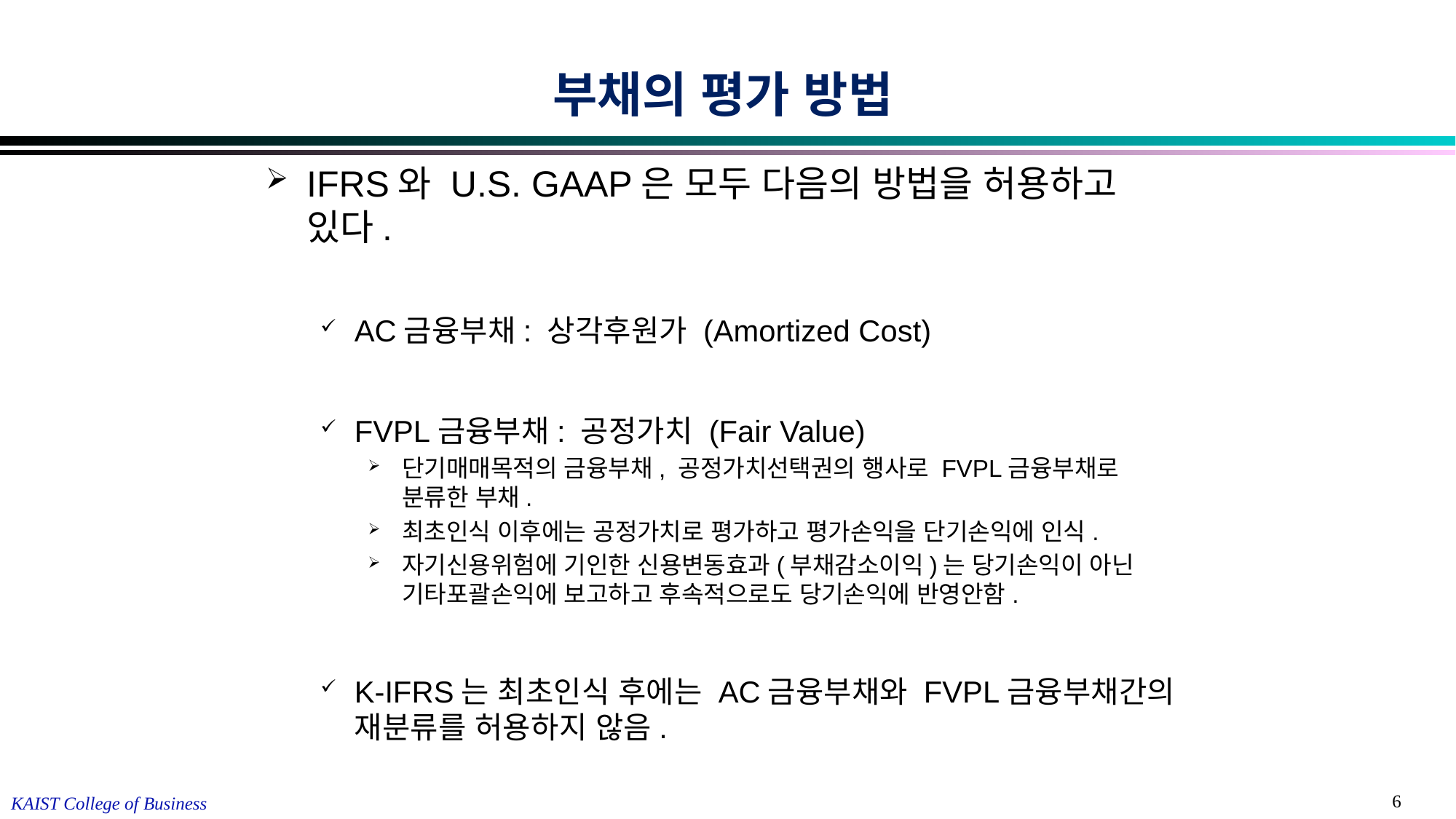

# 부채의 평가 방법
IFRS와 U.S. GAAP은 모두 다음의 방법을 허용하고 있다.

AC금융부채: 상각후원가 (Amortized Cost)

FVPL금융부채: 공정가치 (Fair Value)
단기매매목적의 금융부채, 공정가치선택권의 행사로 FVPL금융부채로 분류한 부채.
최초인식 이후에는 공정가치로 평가하고 평가손익을 단기손익에 인식.
자기신용위험에 기인한 신용변동효과(부채감소이익)는 당기손익이 아닌 기타포괄손익에 보고하고 후속적으로도 당기손익에 반영안함.

K-IFRS는 최초인식 후에는 AC금융부채와 FVPL금융부채간의 재분류를 허용하지 않음.